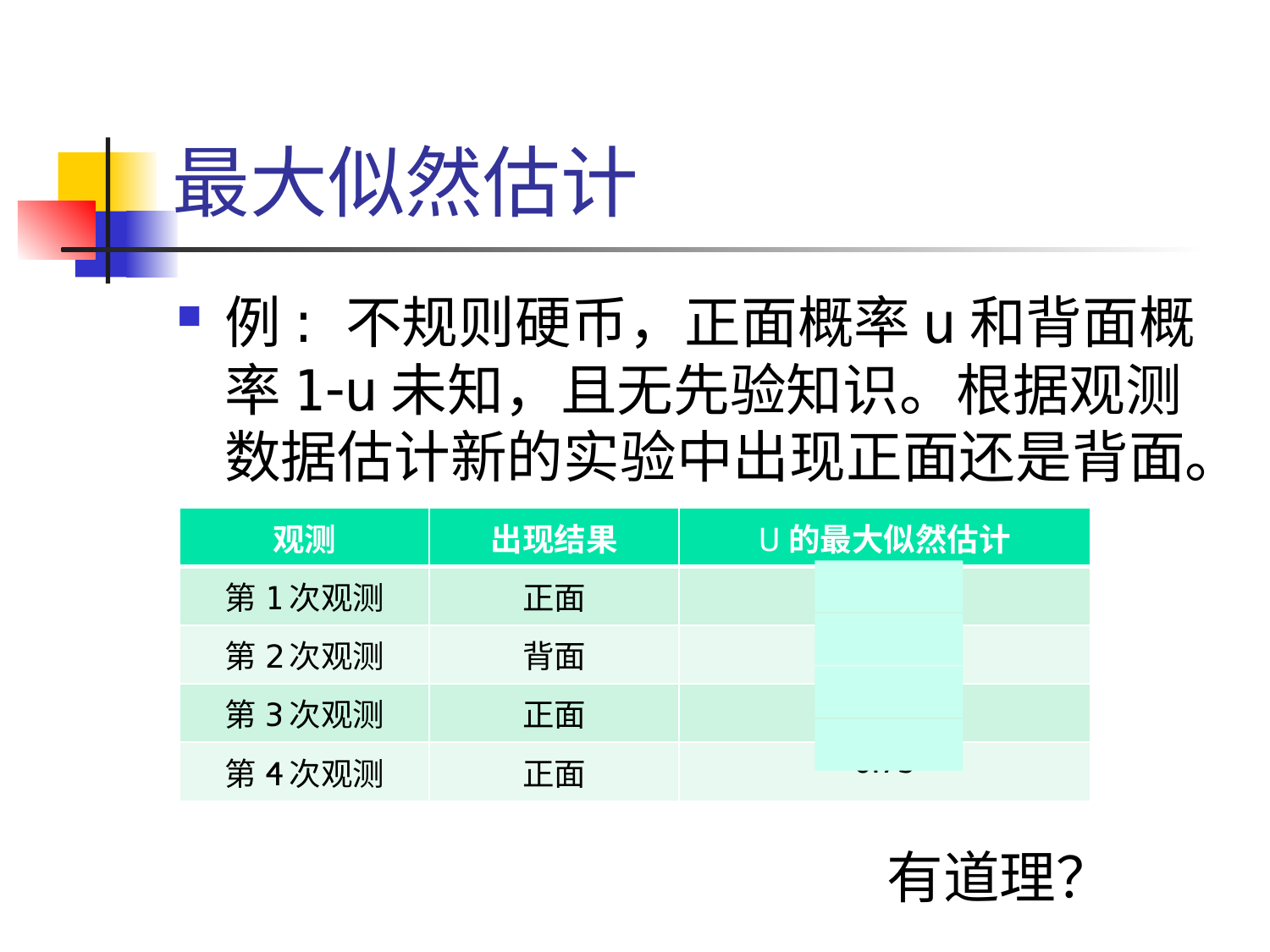

# 最大似然估计
例: 不规则硬币，正面概率u和背面概率1-u未知，且无先验知识。根据观测数据估计新的实验中出现正面还是背面。
有道理？

| 观测 | 出现结果 | U的最大似然估计 |
| --- | --- | --- |
| 第1次观测 | 正面 | 1 |
| 第2次观测 | 背面 | 0.5 |
| 第3次观测 | 正面 | 0.67 |
| 第4次观测 | 正面 | 0.75 |

有道理？